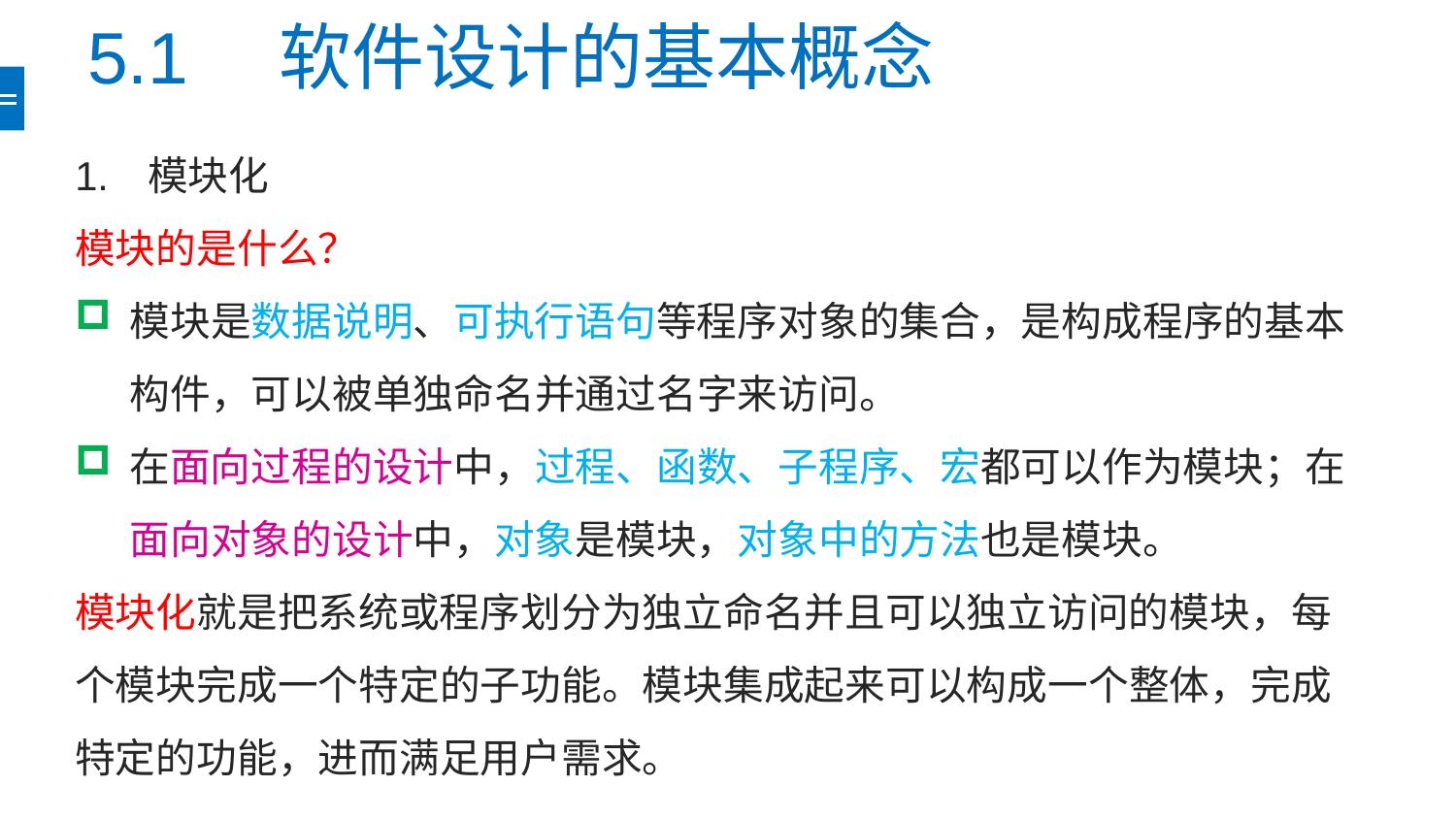

# 5.1　软件设计的基本概念
模块化
模块的是什么？
模块是数据说明、可执行语句等程序对象的集合，是构成程序的基本构件，可以被单独命名并通过名字来访问。
在面向过程的设计中，过程、函数、子程序、宏都可以作为模块；在面向对象的设计中，对象是模块，对象中的方法也是模块。
模块化就是把系统或程序划分为独立命名并且可以独立访问的模块，每个模块完成一个特定的子功能。模块集成起来可以构成一个整体，完成特定的功能，进而满足用户需求。